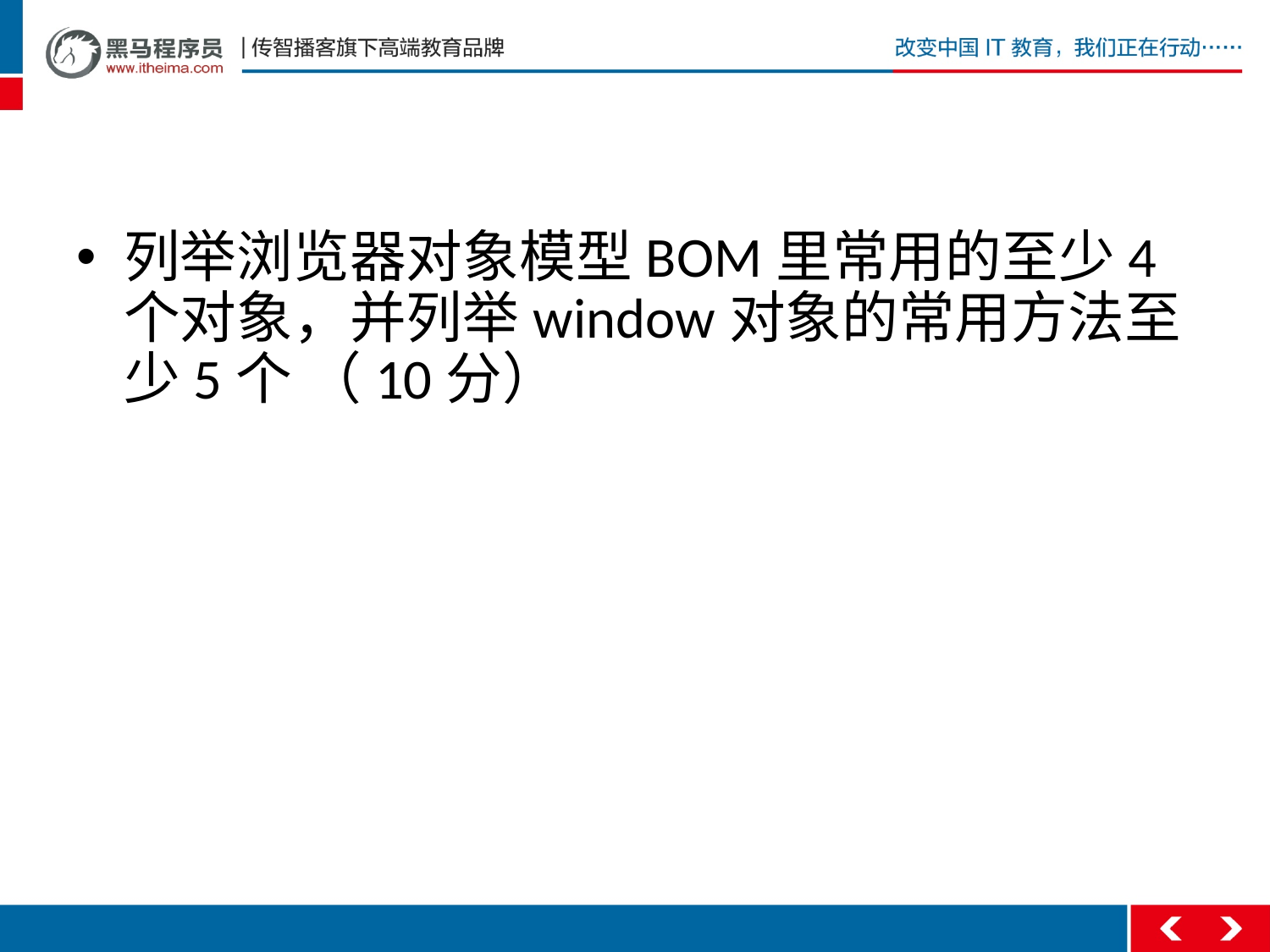

#
列举浏览器对象模型BOM里常用的至少4个对象，并列举window对象的常用方法至少5个 （10分）